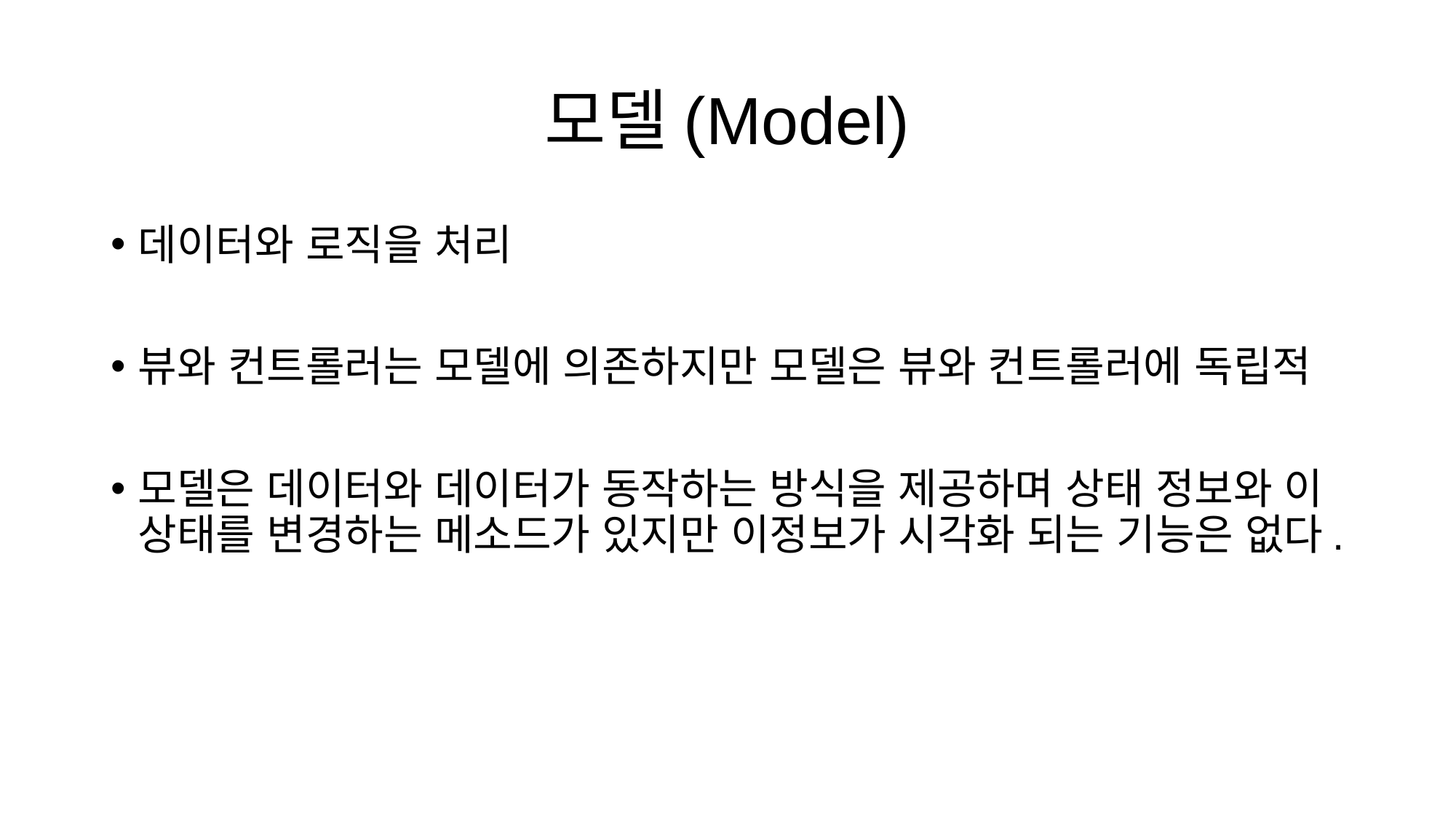

# 모델(Model)
데이터와 로직을 처리

뷰와 컨트롤러는 모델에 의존하지만 모델은 뷰와 컨트롤러에 독립적

모델은 데이터와 데이터가 동작하는 방식을 제공하며 상태 정보와 이 상태를 변경하는 메소드가 있지만 이정보가 시각화 되는 기능은 없다.